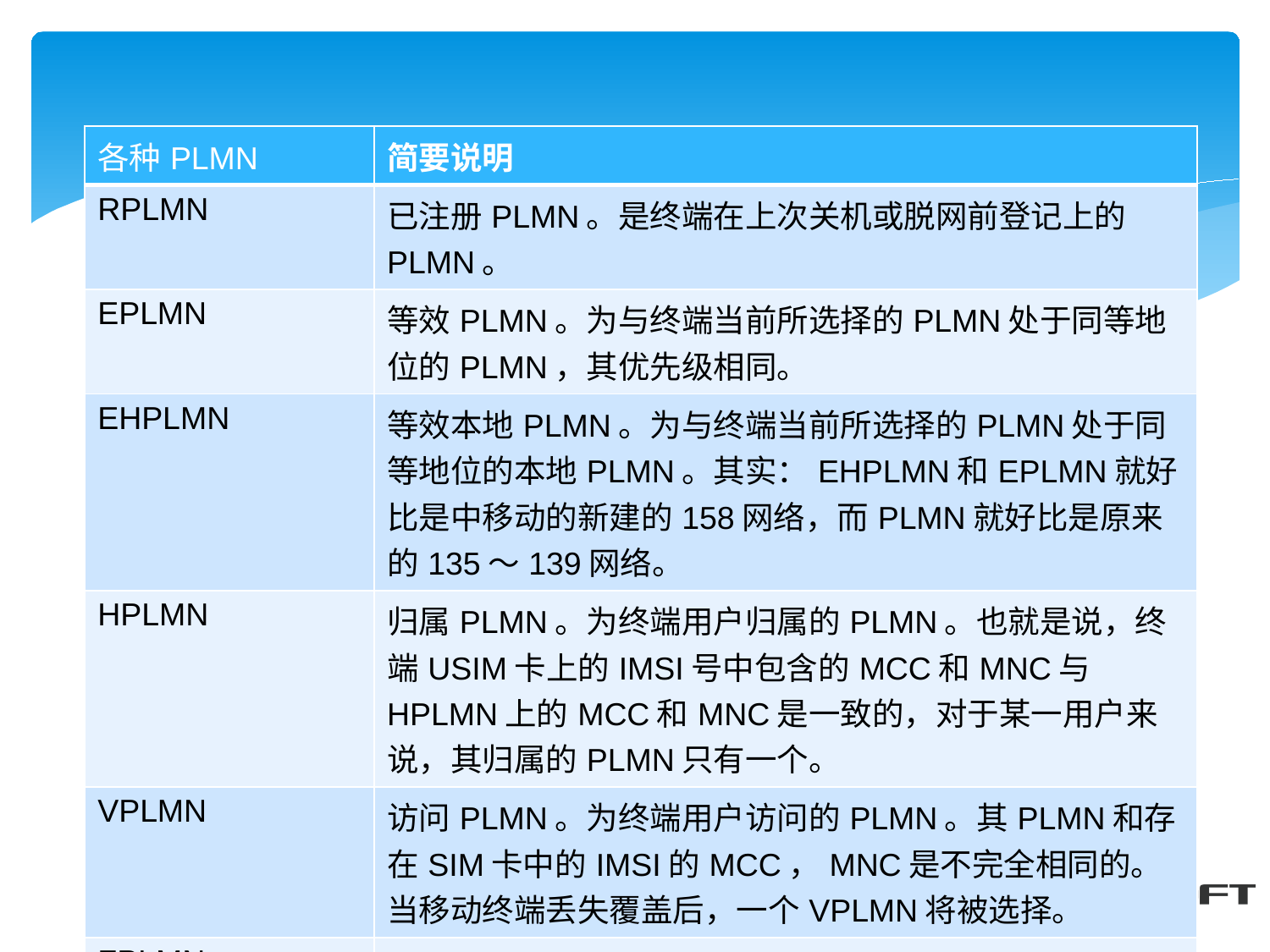

| 各种PLMN | 简要说明 |
| --- | --- |
| RPLMN | 已注册PLMN。是终端在上次关机或脱网前登记上的PLMN。 |
| EPLMN | 等效PLMN。为与终端当前所选择的PLMN处于同等地位的PLMN，其优先级相同。 |
| EHPLMN | 等效本地PLMN。为与终端当前所选择的PLMN处于同等地位的本地PLMN。其实：EHPLMN和EPLMN就好比是中移动的新建的158网络，而PLMN就好比是原来的135～139网络。 |
| HPLMN | 归属PLMN。为终端用户归属的PLMN。也就是说，终端USIM卡上的IMSI号中包含的MCC和MNC与HPLMN上的MCC和MNC是一致的，对于某一用户来说，其归属的PLMN只有一个。 |
| VPLMN | 访问PLMN。为终端用户访问的PLMN。其PLMN和存在SIM卡中的IMSI的MCC，MNC是不完全相同的。当移动终端丢失覆盖后，一个VPLMN将被选择。 |
| FPLMN | 禁用PLMN。为被禁止访问的PLMN，通常终端在尝试接入某个PLMN被拒绝以后，会将其加到本列表中。 |